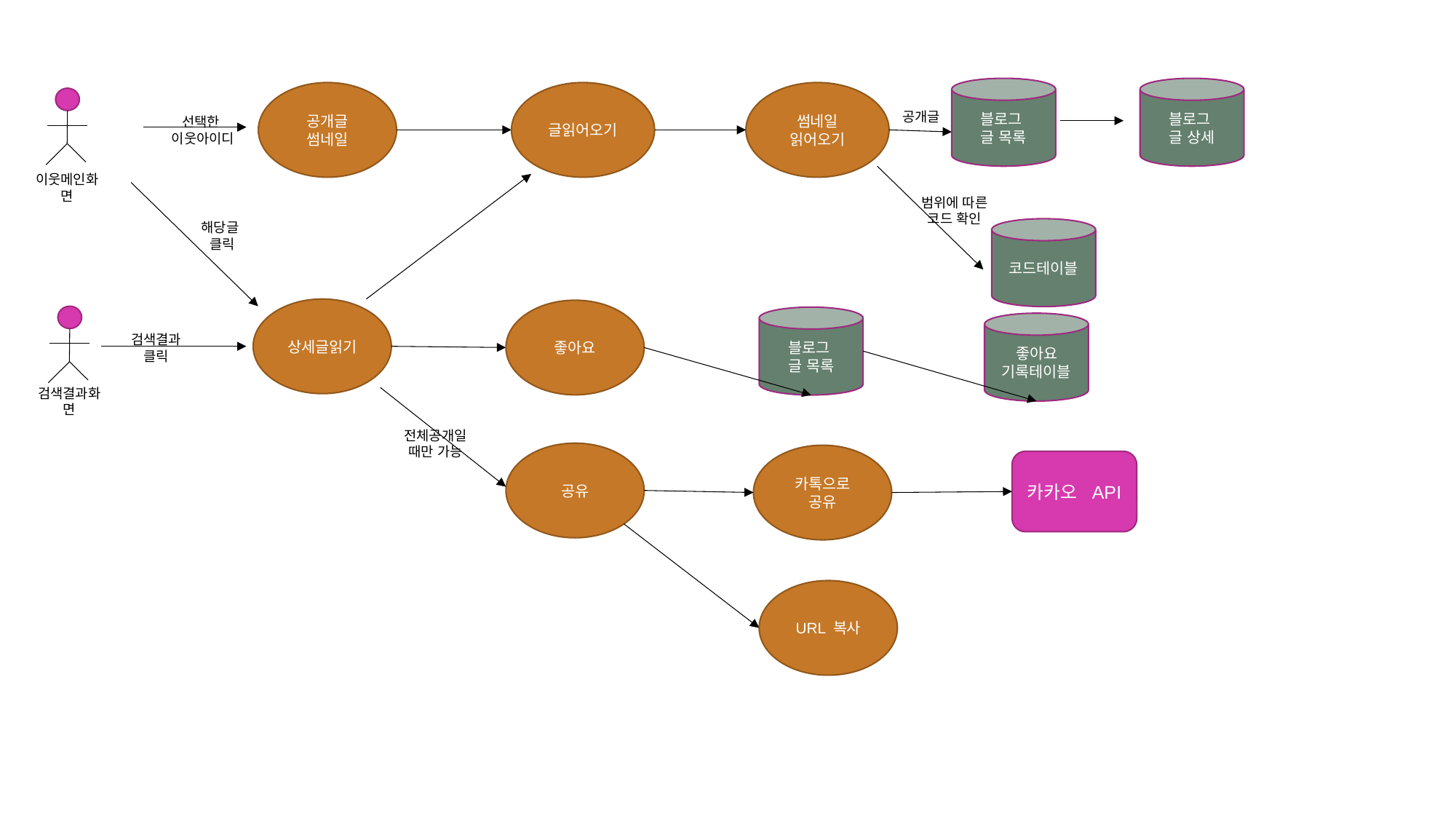

블로그
글 목록
블로그
글 상세
공개글
썸네일
글읽어오기
썸네일
읽어오기

공개글
선택한
이웃아이디
이웃메인화면
범위에 따른 코드 확인
코드테이블
해당글
클릭
상세글읽기
좋아요

블로그
글 목록
좋아요
기록테이블
검색결과
클릭
검색결과화면
전체공개일때만 가능
공유
카톡으로
공유
카카오  API
URL 복사